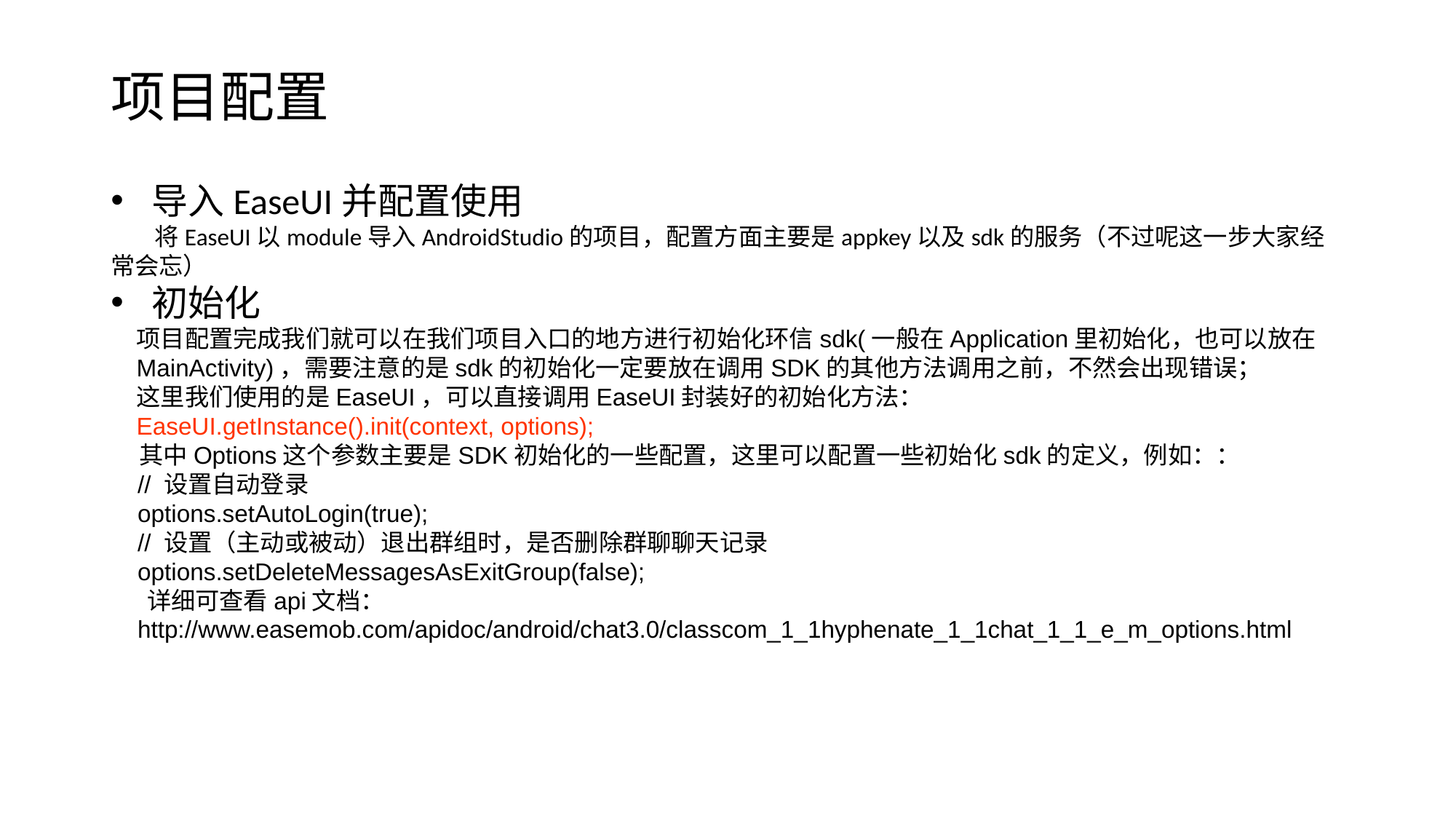

项目配置
导入EaseUI并配置使用
     将EaseUI以module导入AndroidStudio的项目，配置方面主要是appkey以及sdk的服务（不过呢这一步大家经常会忘）
初始化
项目配置完成我们就可以在我们项目入口的地方进行初始化环信sdk(一般在Application里初始化，也可以放在MainActivity)，需要注意的是sdk的初始化一定要放在调用SDK的其他方法调用之前，不然会出现错误；
这里我们使用的是EaseUI，可以直接调用EaseUI封装好的初始化方法：
EaseUI.getInstance().init(context, options);
   其中Options这个参数主要是SDK初始化的一些配置，这里可以配置一些初始化sdk的定义，例如：：
    // 设置自动登录
    options.setAutoLogin(true);
    // 设置（主动或被动）退出群组时，是否删除群聊聊天记录
    options.setDeleteMessagesAsExitGroup(false);
    详细可查看api文档：
    http://www.easemob.com/apidoc/android/chat3.0/classcom_1_1hyphenate_1_1chat_1_1_e_m_options.html